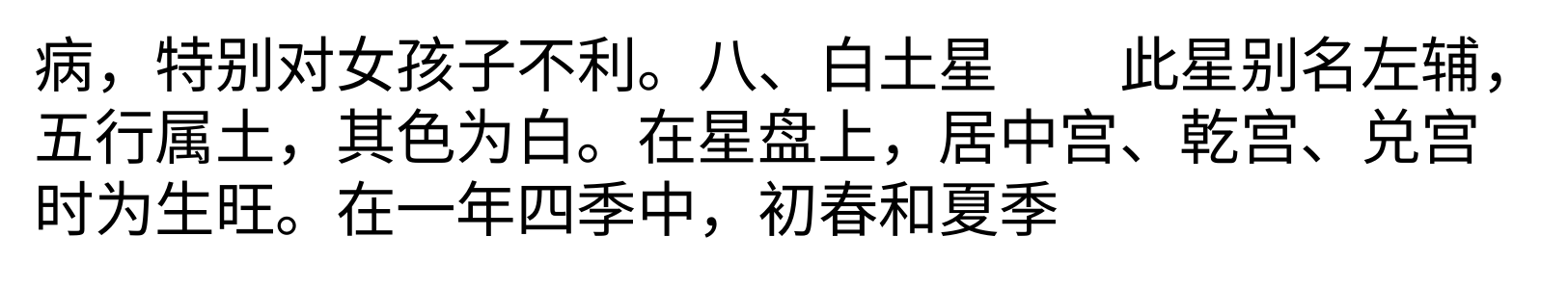

病，特别对女孩子不利。八、白土星　　此星别名左辅，五行属土，其色为白。在星盘上，居中宫、乾宫、兑宫时为生旺。在一年四季中，初春和夏季